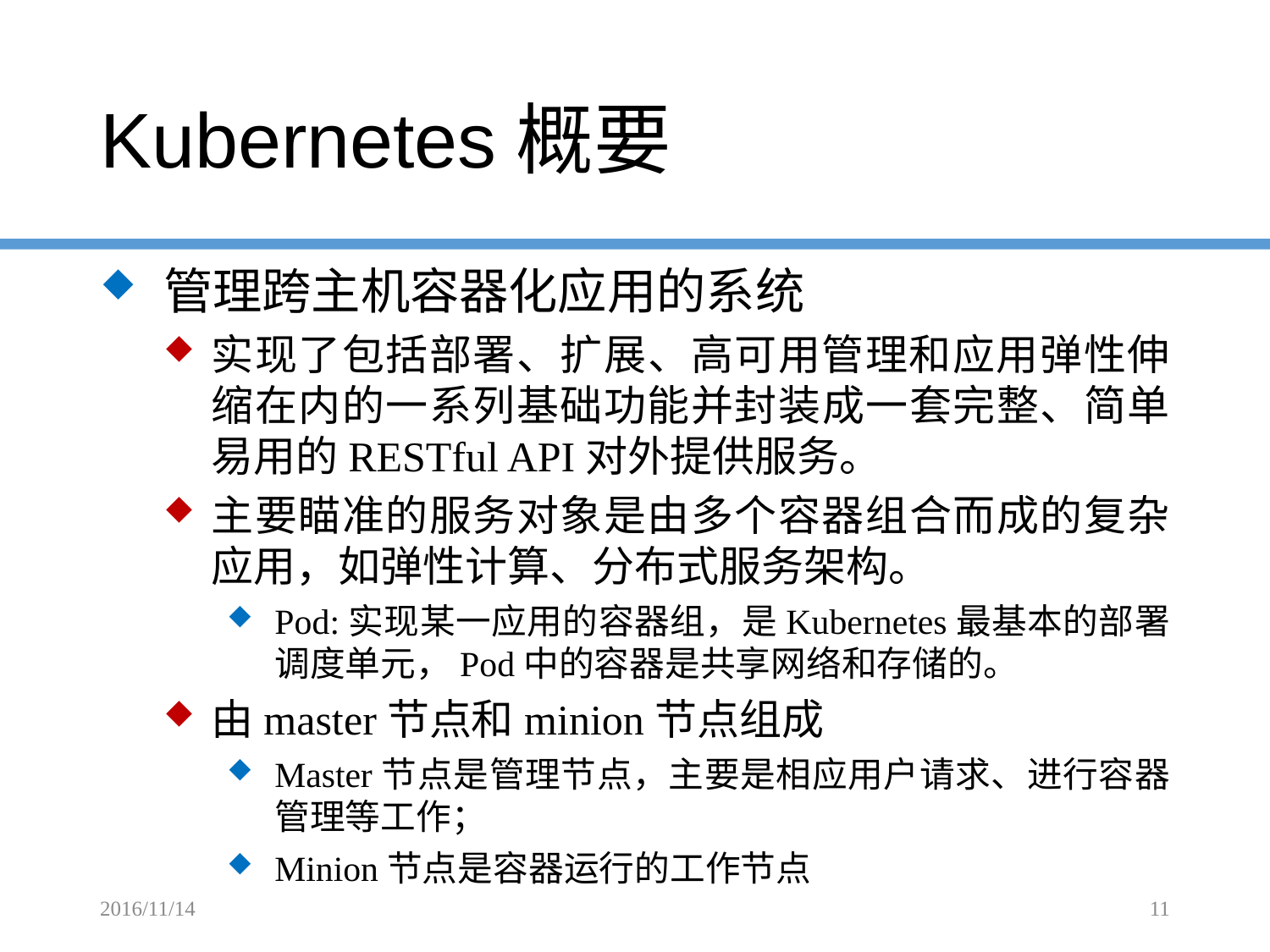

# Kubernetes概要
管理跨主机容器化应用的系统
实现了包括部署、扩展、高可用管理和应用弹性伸缩在内的一系列基础功能并封装成一套完整、简单易用的RESTful API对外提供服务。
主要瞄准的服务对象是由多个容器组合而成的复杂应用，如弹性计算、分布式服务架构。
Pod:实现某一应用的容器组，是Kubernetes最基本的部署调度单元，Pod中的容器是共享网络和存储的。
由master节点和minion节点组成
Master节点是管理节点，主要是相应用户请求、进行容器管理等工作；
Minion节点是容器运行的工作节点
2016/11/14
11